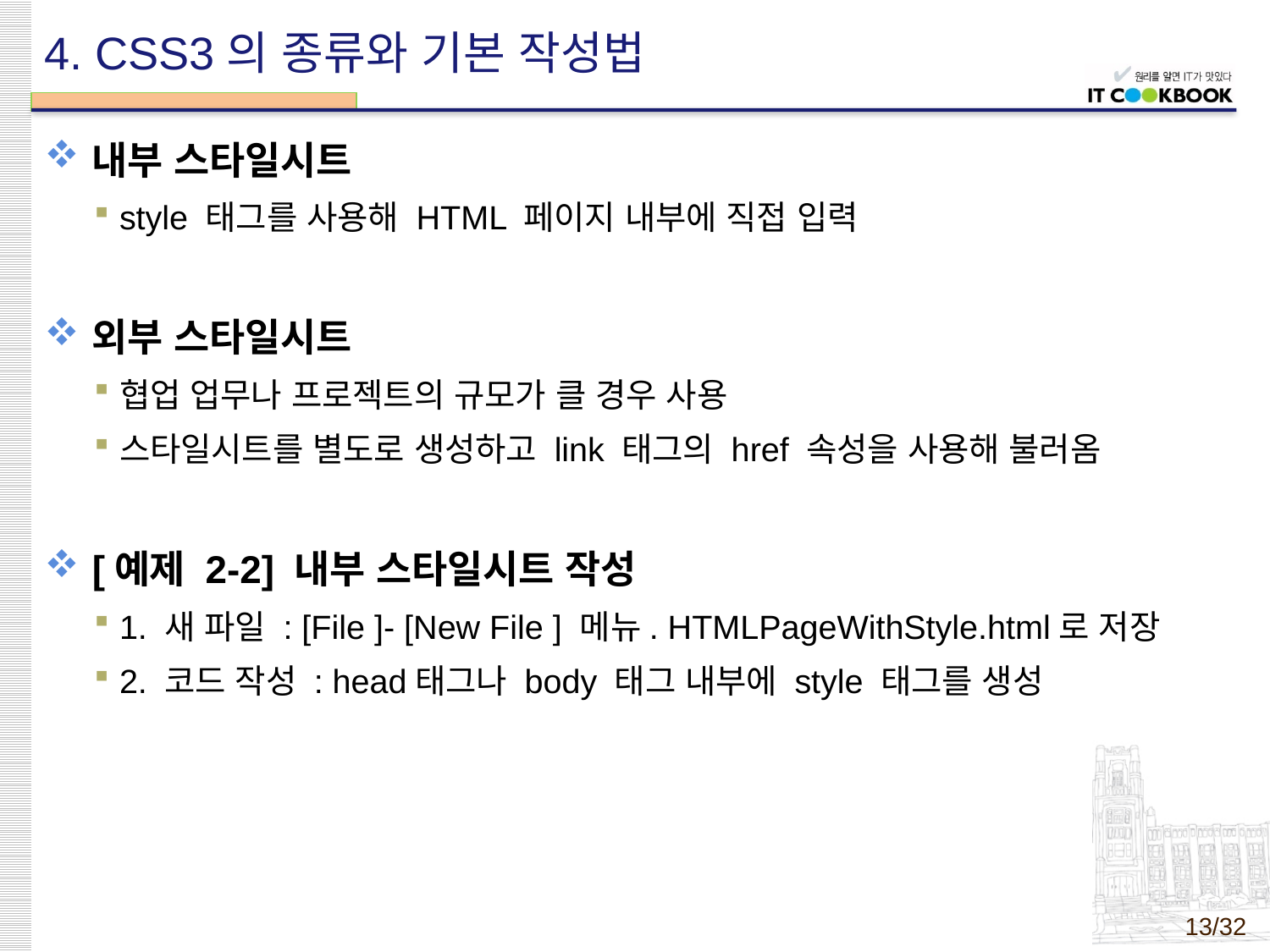

# 4. CSS3의 종류와 기본 작성법
내부 스타일시트
style 태그를 사용해 HTML 페이지 내부에 직접 입력

외부 스타일시트
협업 업무나 프로젝트의 규모가 클 경우 사용
스타일시트를 별도로 생성하고 link 태그의 href 속성을 사용해 불러옴

[예제 2-2] 내부 스타일시트 작성
1. 새 파일 : [File ]- [New File ] 메뉴. HTMLPageWithStyle.html로 저장
2. 코드 작성 : head태그나 body 태그 내부에 style 태그를 생성